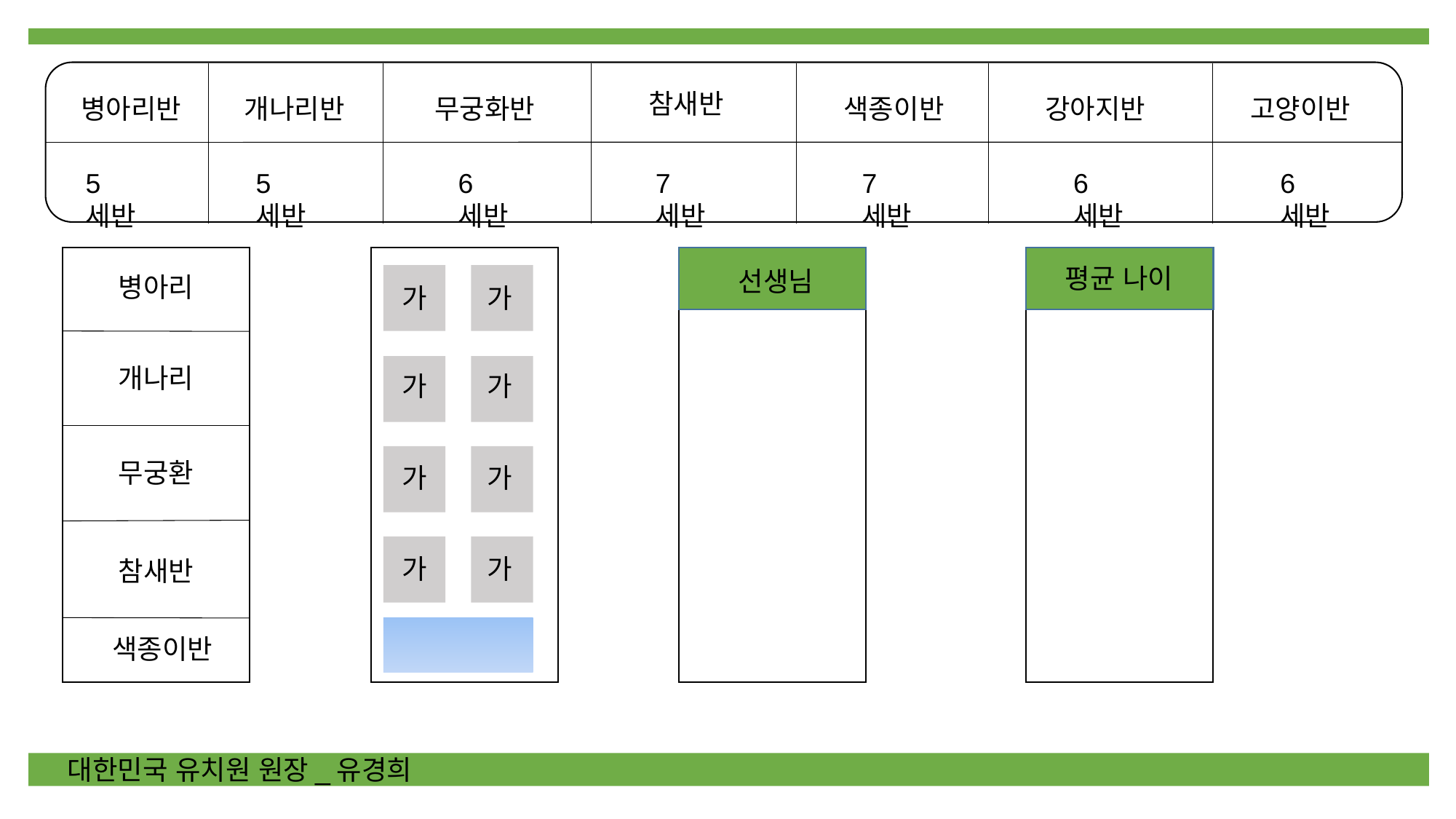

참새반
병아리반
개나리반
무궁화반
색종이반
강아지반
고양이반
5세반
5세반
6세반
7세반
7세반
6세반
6세반

평균 나이
선생님
병아리

가
가
개나리

가
가

무궁환
가
가

가
가
참새반

색종이반
대한민국 유치원 원장_유경희